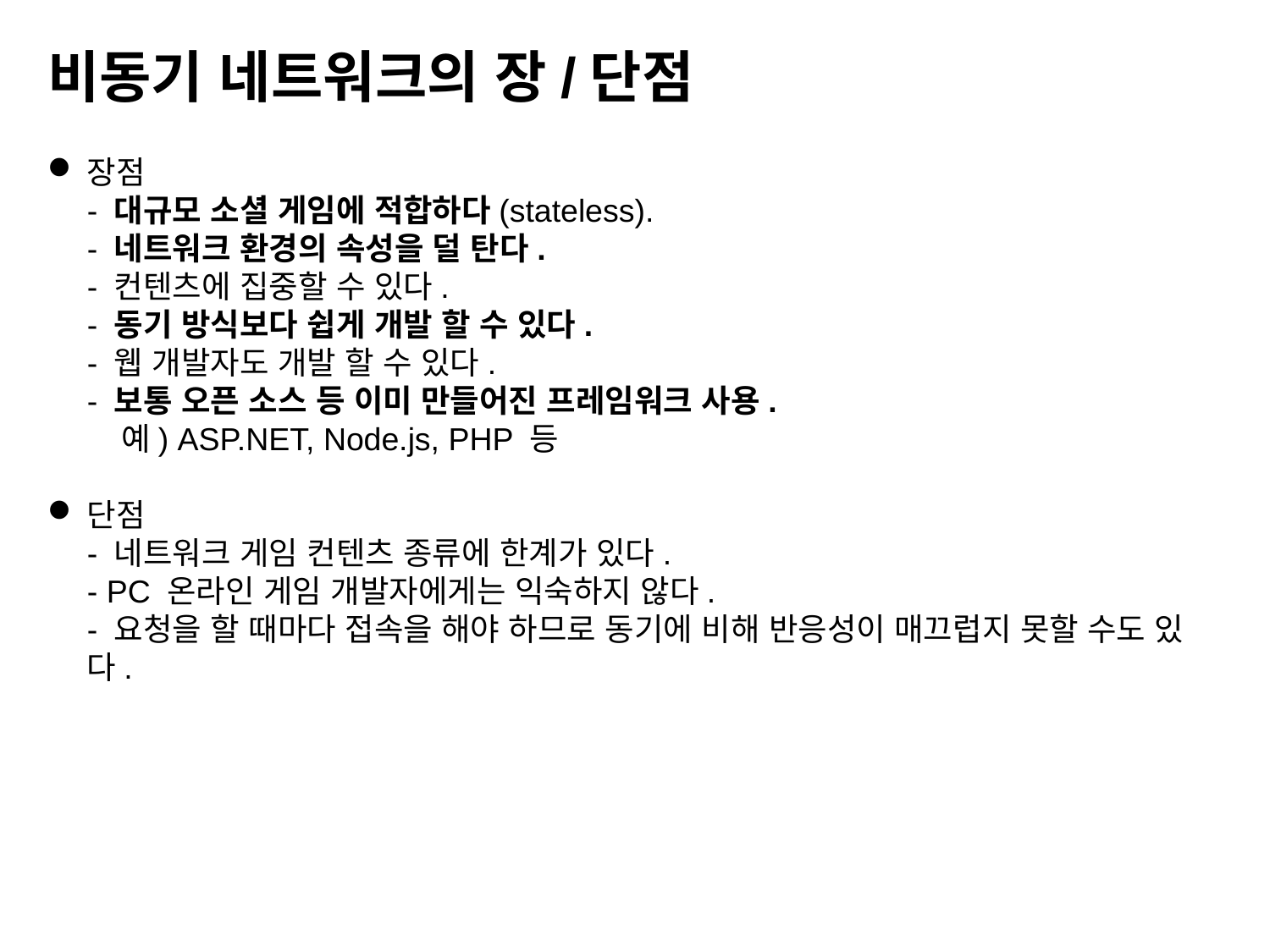

비동기 네트워크의 장/단점
장점
- 대규모 소셜 게임에 적합하다(stateless).
- 네트워크 환경의 속성을 덜 탄다.
- 컨텐츠에 집중할 수 있다.
- 동기 방식보다 쉽게 개발 할 수 있다.
- 웹 개발자도 개발 할 수 있다.
- 보통 오픈 소스 등 이미 만들어진 프레임워크 사용.
   예) ASP.NET, Node.js, PHP 등
단점
- 네트워크 게임 컨텐츠 종류에 한계가 있다.
- PC 온라인 게임 개발자에게는 익숙하지 않다.
- 요청을 할 때마다 접속을 해야 하므로 동기에 비해 반응성이 매끄럽지 못할 수도 있다.